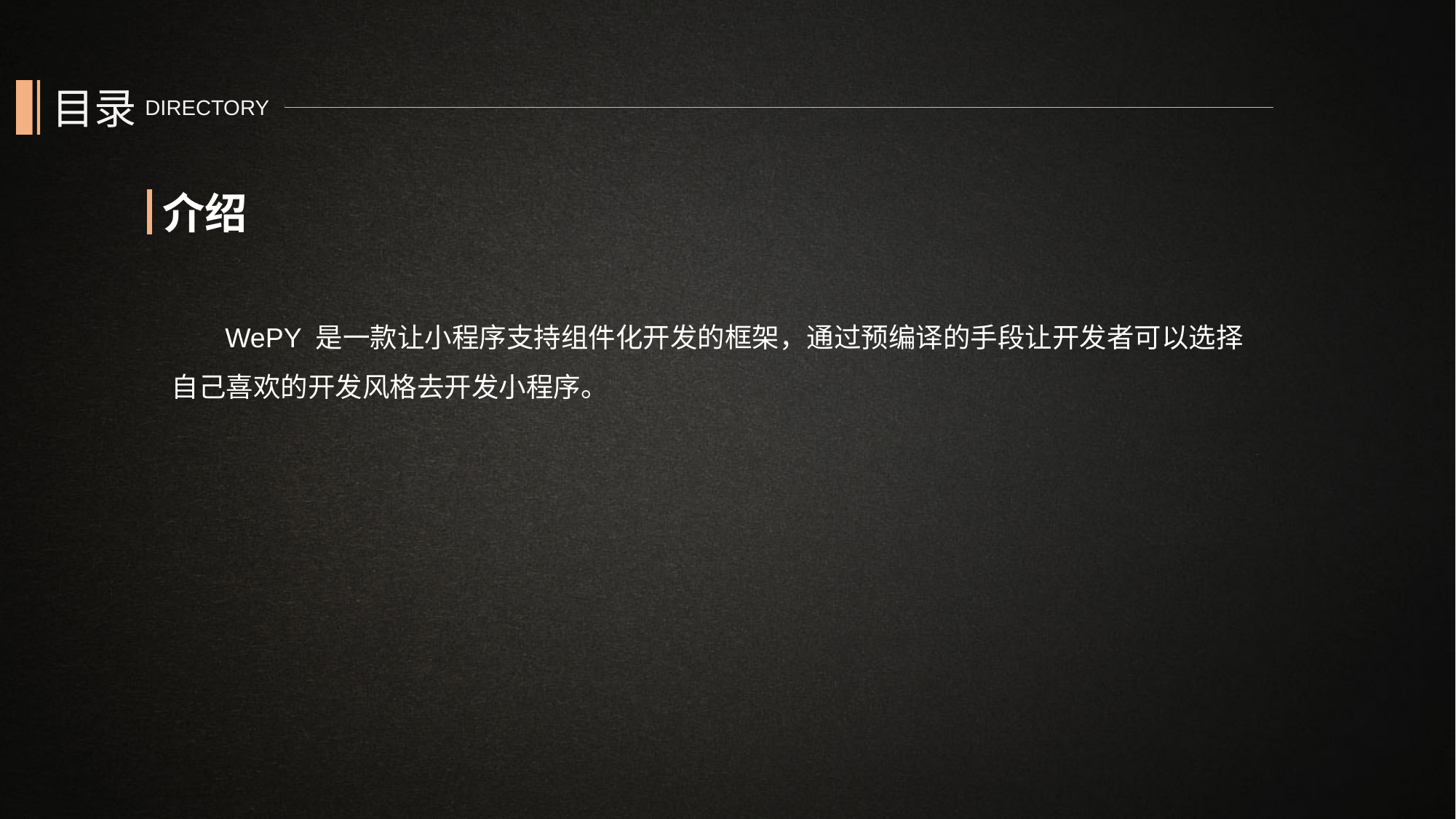

目录
DIRECTORY

介绍

       WePY 是一款让小程序支持组件化开发的框架，通过预编译的手段让开发者可以选择
自己喜欢的开发风格去开发小程序。